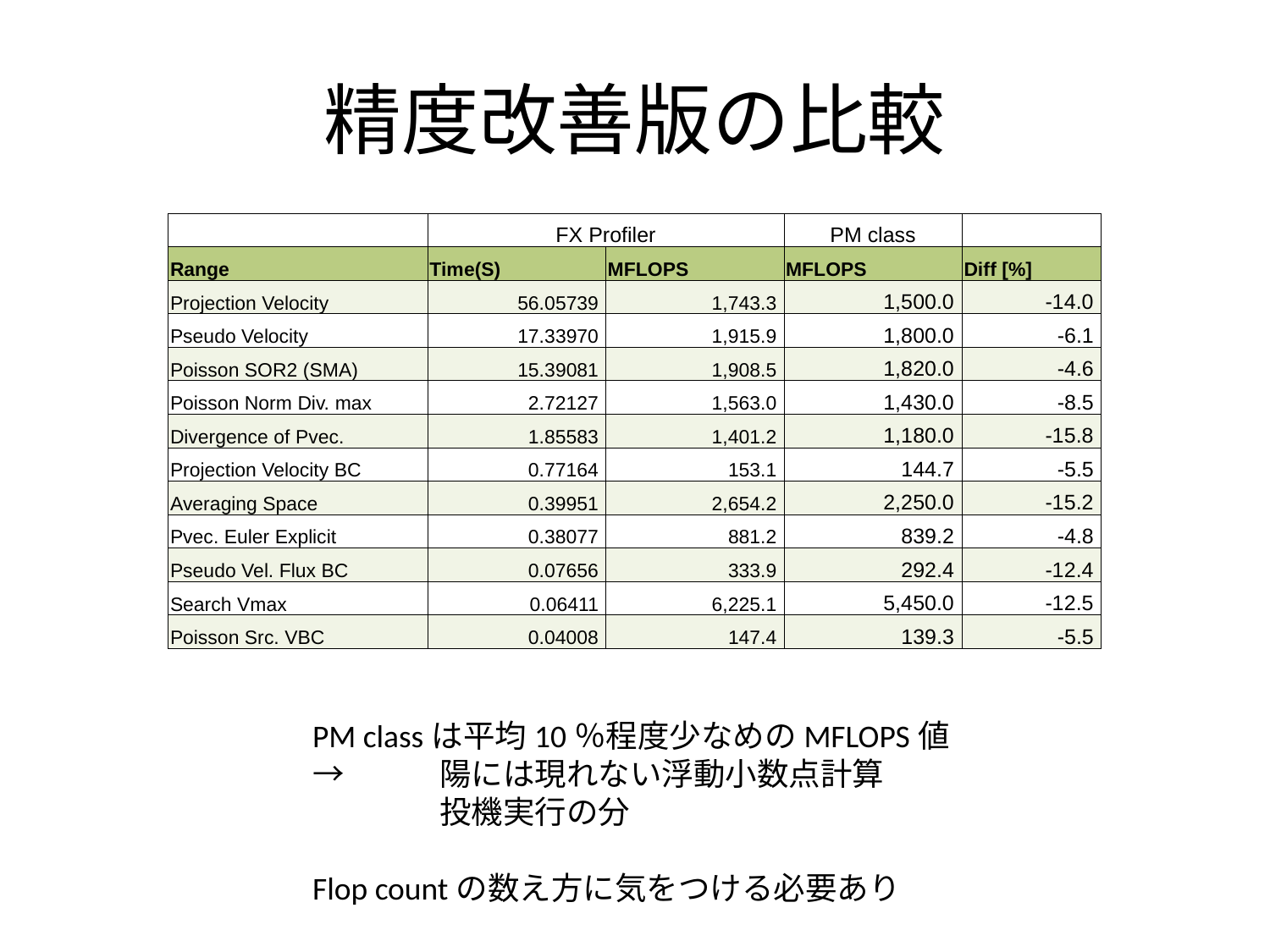

# 精度改善版の比較
|  | FX Profiler |  | PM class |  |
| --- | --- | --- | --- | --- |
| Range | Time(S) | MFLOPS | MFLOPS | Diff [%] |
| Projection Velocity | 56.05739 | 1,743.3 | 1,500.0 | -14.0 |
| Pseudo Velocity | 17.33970 | 1,915.9 | 1,800.0 | -6.1 |
| Poisson SOR2 (SMA) | 15.39081 | 1,908.5 | 1,820.0 | -4.6 |
| Poisson Norm Div. max | 2.72127 | 1,563.0 | 1,430.0 | -8.5 |
| Divergence of Pvec. | 1.85583 | 1,401.2 | 1,180.0 | -15.8 |
| Projection Velocity BC | 0.77164 | 153.1 | 144.7 | -5.5 |
| Averaging Space | 0.39951 | 2,654.2 | 2,250.0 | -15.2 |
| Pvec. Euler Explicit | 0.38077 | 881.2 | 839.2 | -4.8 |
| Pseudo Vel. Flux BC | 0.07656 | 333.9 | 292.4 | -12.4 |
| Search Vmax | 0.06411 | 6,225.1 | 5,450.0 | -12.5 |
| Poisson Src. VBC | 0.04008 | 147.4 | 139.3 | -5.5 |
PM classは平均10％程度少なめのMFLOPS値
→　	陽には現れない浮動小数点計算
	投機実行の分

Flop countの数え方に気をつける必要あり